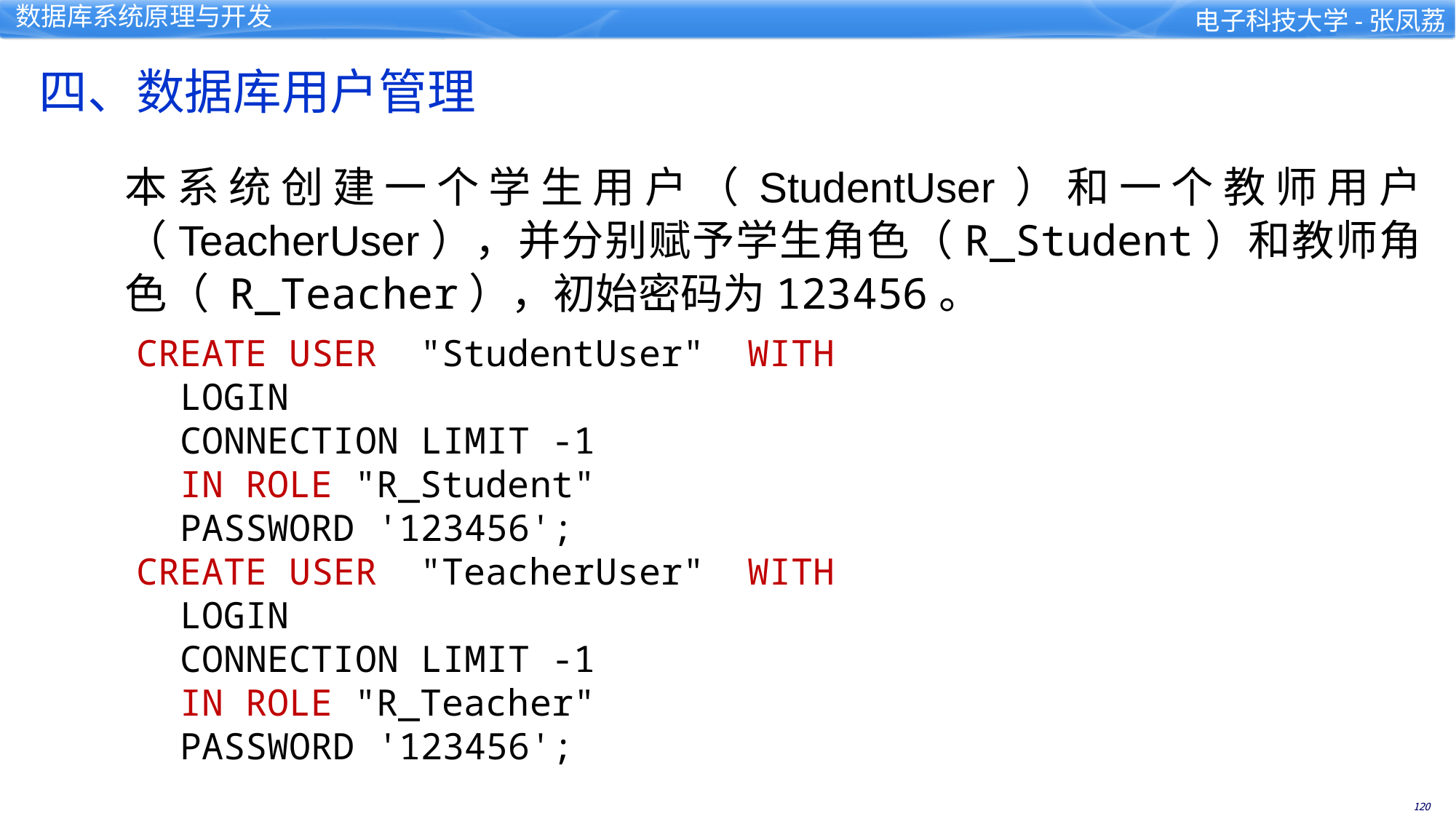

四、数据库用户管理
本系统创建一个学生用户（StudentUser）和一个教师用户（TeacherUser），并分别赋予学生角色（R_Student）和教师角色（ R_Teacher），初始密码为123456。
CREATE USER  "StudentUser"  WITH
  LOGIN
  CONNECTION LIMIT -1
  IN ROLE "R_Student"
  PASSWORD '123456';
CREATE USER  "TeacherUser"  WITH
  LOGIN
  CONNECTION LIMIT -1
  IN ROLE "R_Teacher"
  PASSWORD '123456';